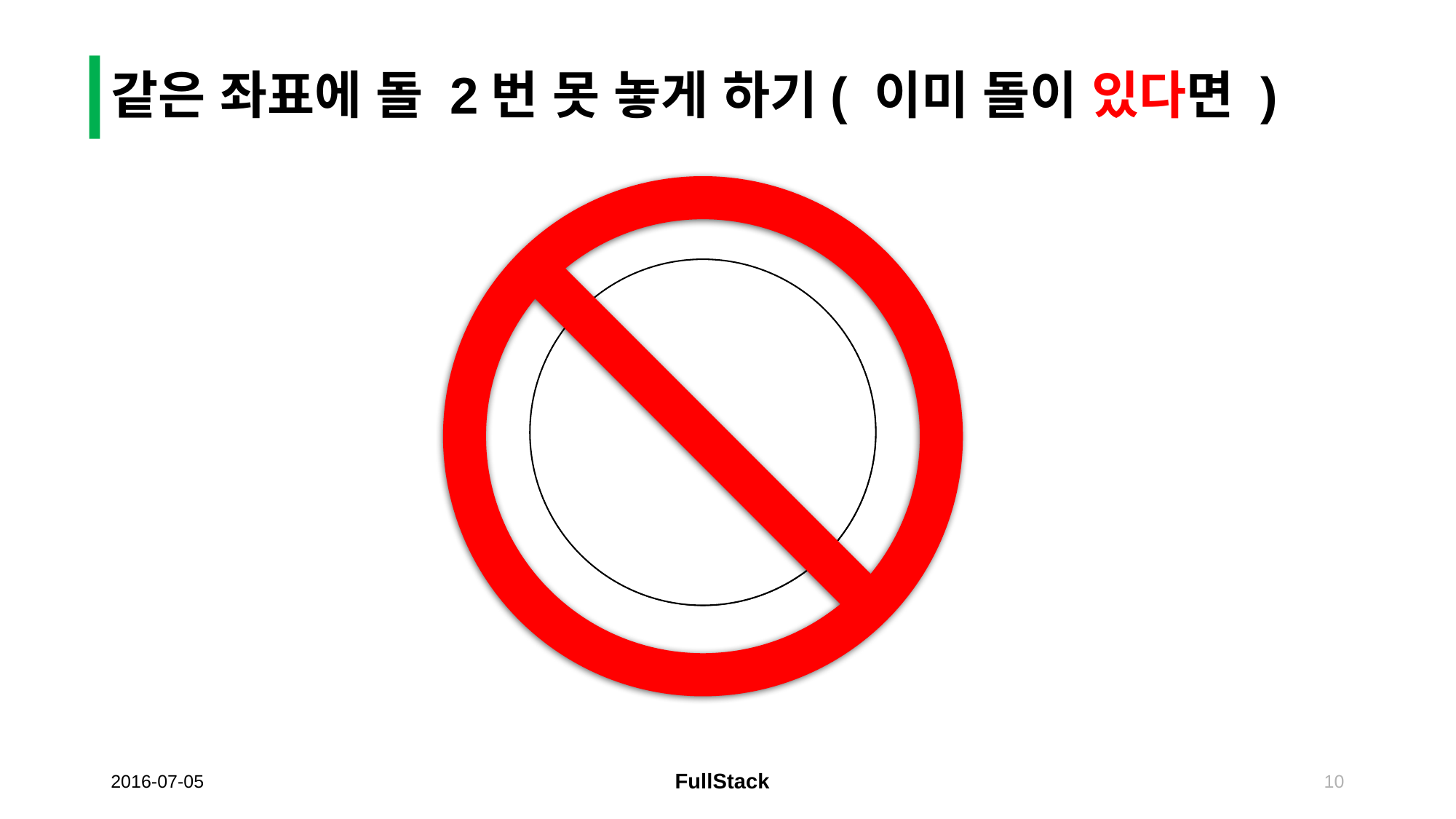

# 같은 좌표에 돌 2번 못 놓게 하기( 이미 돌이 있다면 )

2016-07-05
10